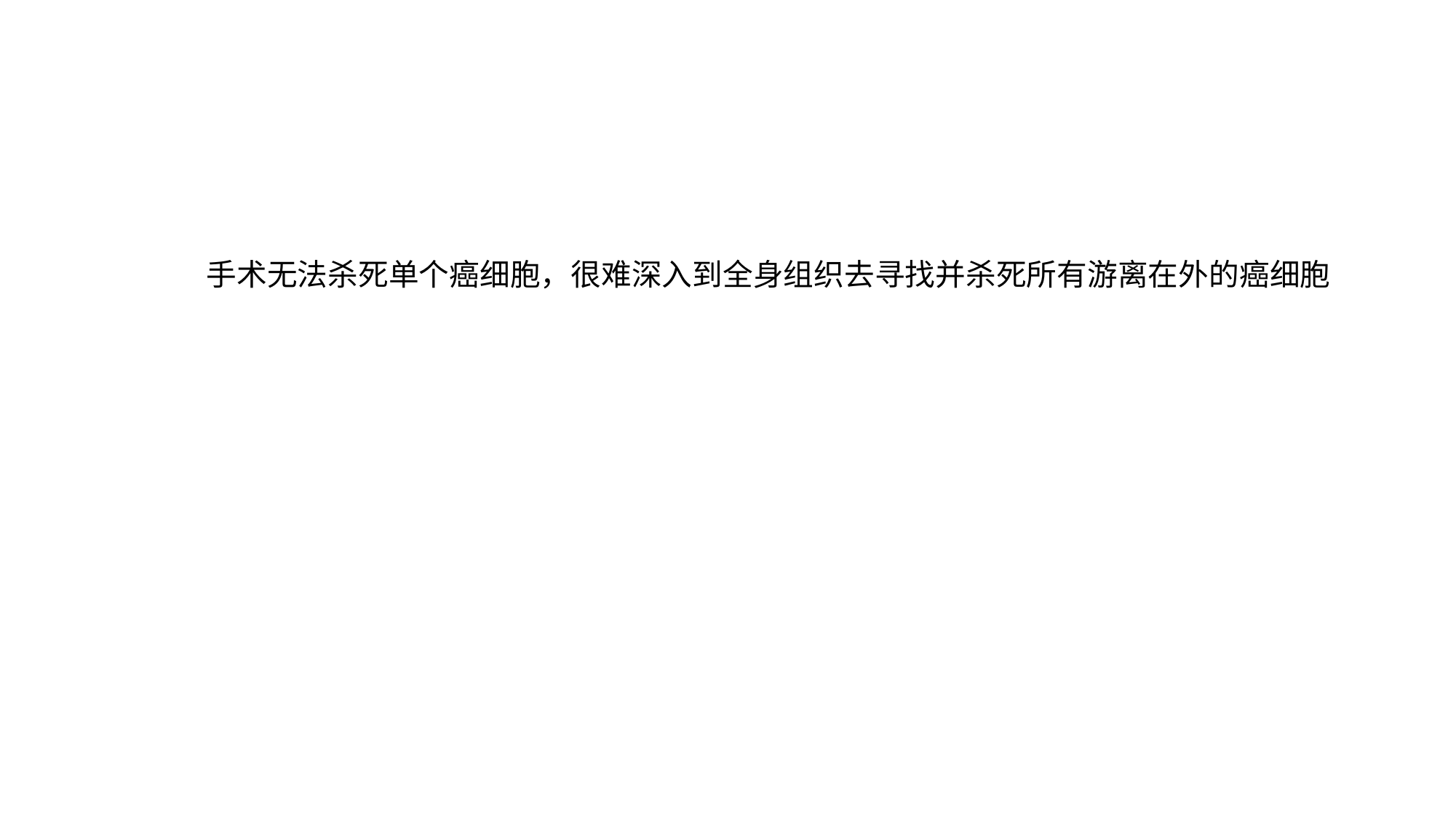

手术无法杀死单个癌细胞，很难深入到全身组织去寻找并杀死所有游离在外的癌细胞